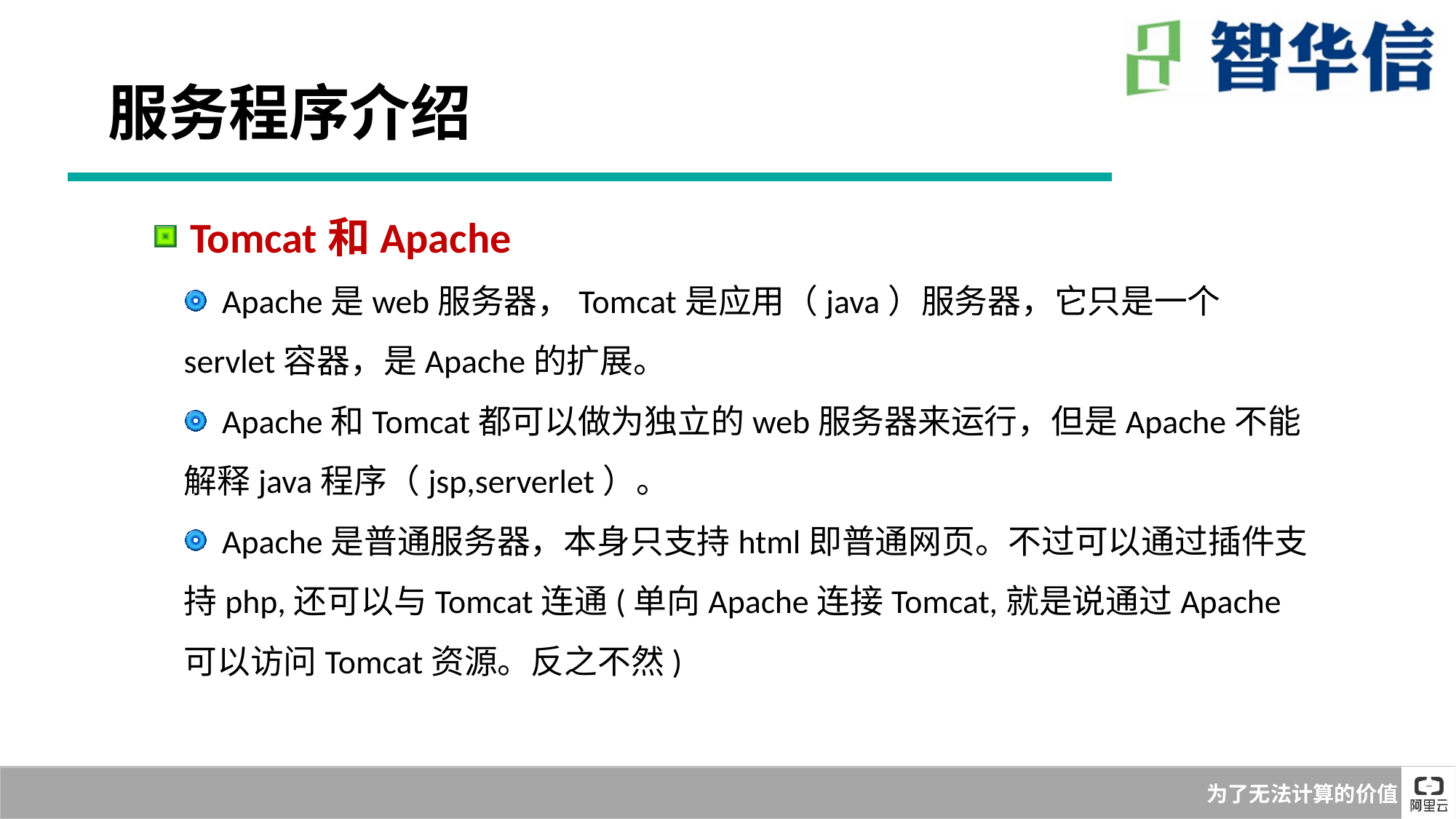

服务程序介绍
 Tomcat和Apache
  Apache是web服务器，Tomcat是应用（java）服务器，它只是一个servlet容器，是Apache的扩展。
  Apache和Tomcat都可以做为独立的web服务器来运行，但是Apache不能解释java程序（jsp,serverlet）。
  Apache是普通服务器，本身只支持html即普通网页。不过可以通过插件支持php,还可以与Tomcat连通(单向Apache连接Tomcat,就是说通过Apache可以访问Tomcat资源。反之不然)